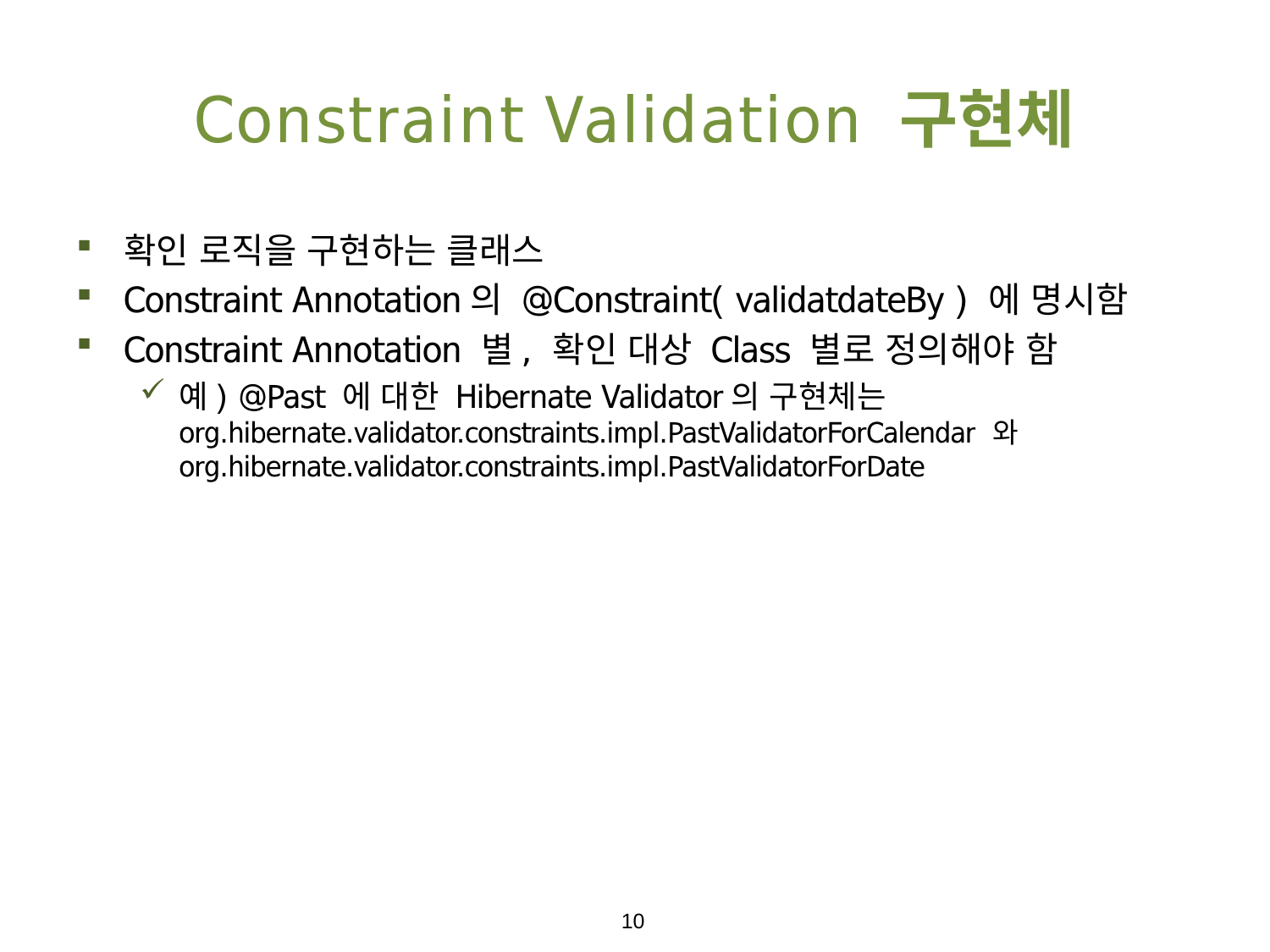

# Constraint Validation 구현체
확인 로직을 구현하는 클래스
Constraint Annotation의 @Constraint( validatdateBy ) 에 명시함
Constraint Annotation 별, 확인 대상 Class 별로 정의해야 함
예) @Past 에 대한 Hibernate Validator의 구현체는 org.hibernate.validator.constraints.impl.PastValidatorForCalendar 와org.hibernate.validator.constraints.impl.PastValidatorForDate
10